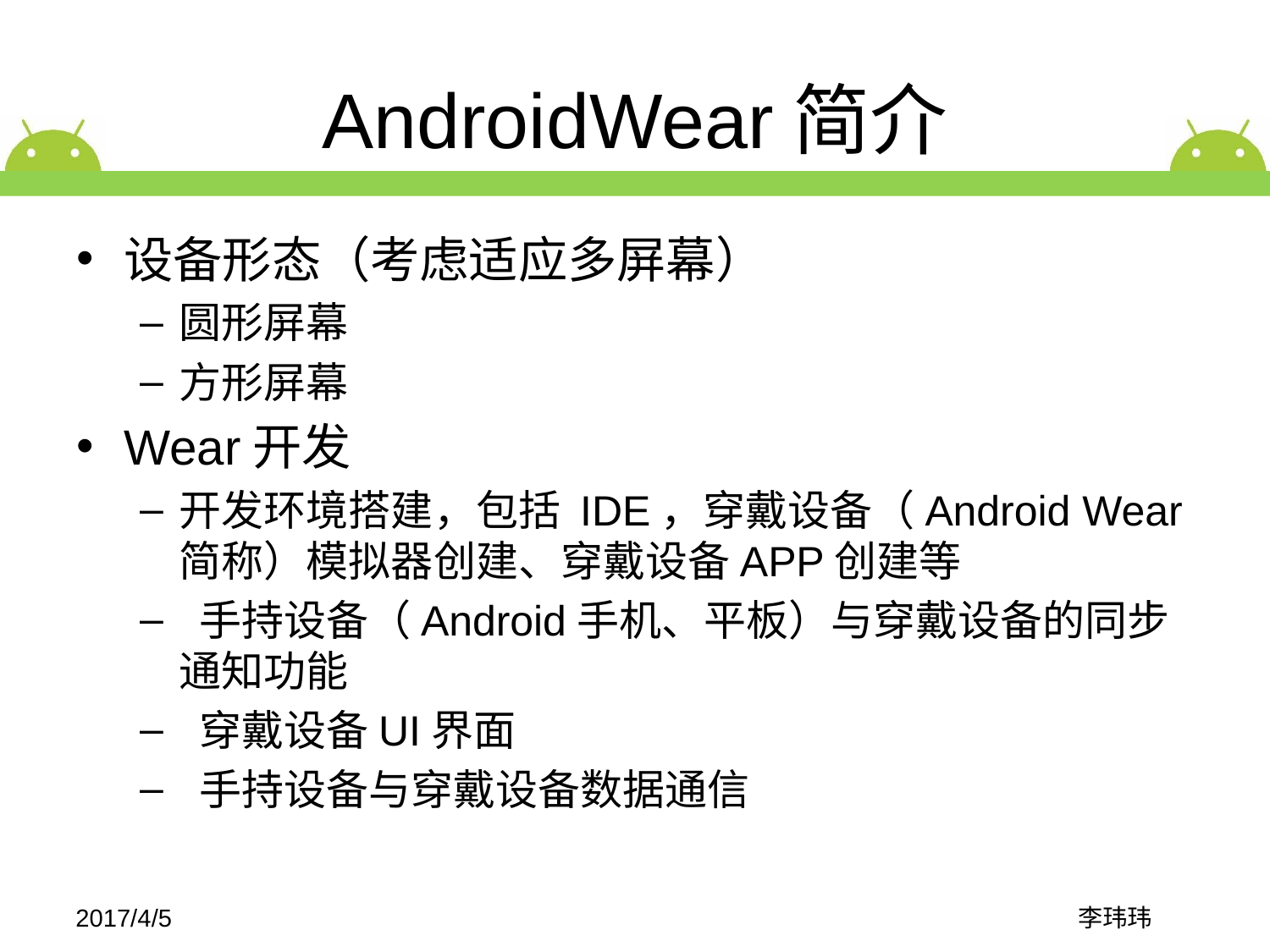

# AndroidWear简介
设备形态（考虑适应多屏幕）
圆形屏幕
方形屏幕
Wear开发
开发环境搭建，包括 IDE，穿戴设备（Android Wear简称）模拟器创建、穿戴设备APP创建等
 手持设备（Android手机、平板）与穿戴设备的同步通知功能
 穿戴设备UI界面
 手持设备与穿戴设备数据通信